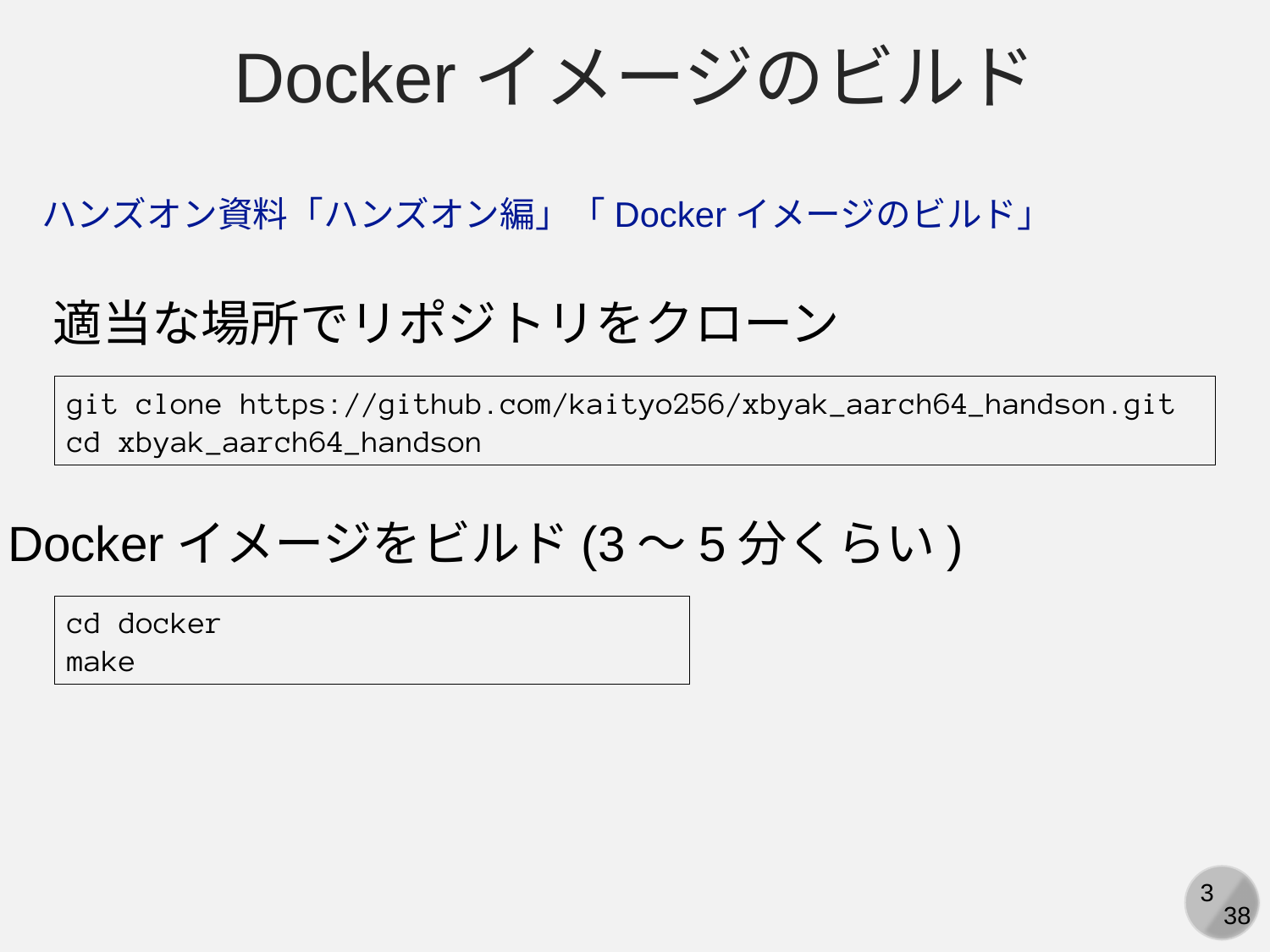

Dockerイメージのビルド
ハンズオン資料「ハンズオン編」「Dockerイメージのビルド」
適当な場所でリポジトリをクローン
git clone https://github.com/kaityo256/xbyak_aarch64_handson.git
cd xbyak_aarch64_handson
Dockerイメージをビルド(3～5分くらい)
cd docker
make